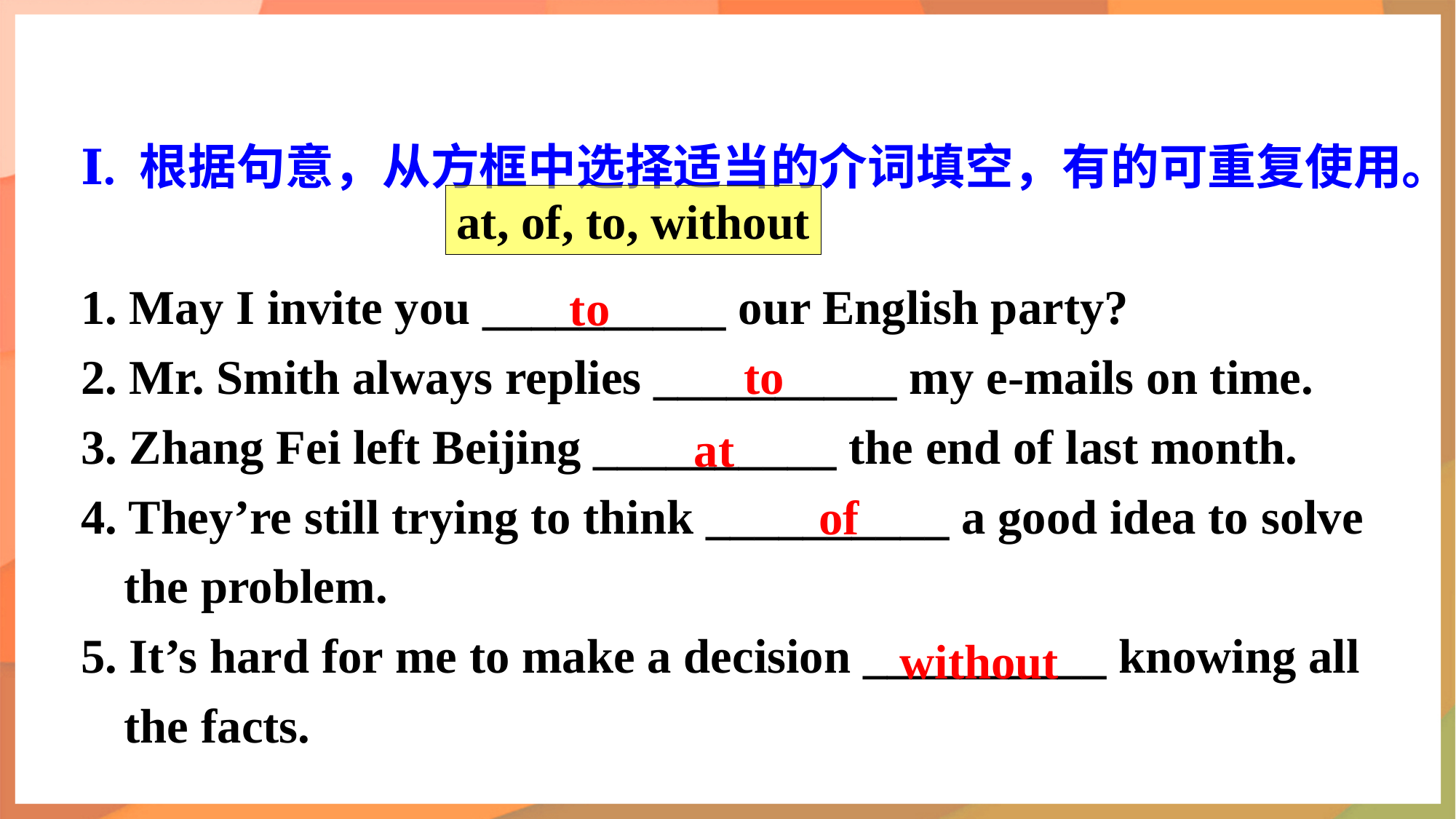

Ⅰ. 根据句意，从方框中选择适当的介词填空，有的可重复使用。

1. May I invite you __________ our English party?
2. Mr. Smith always replies __________ my e-mails on time.
3. Zhang Fei left Beijing __________ the end of last month.
4. They’re still trying to think __________ a good idea to solve the problem.
5. It’s hard for me to make a decision __________ knowing all the facts.
at, of, to, without
to
to
at
of
without